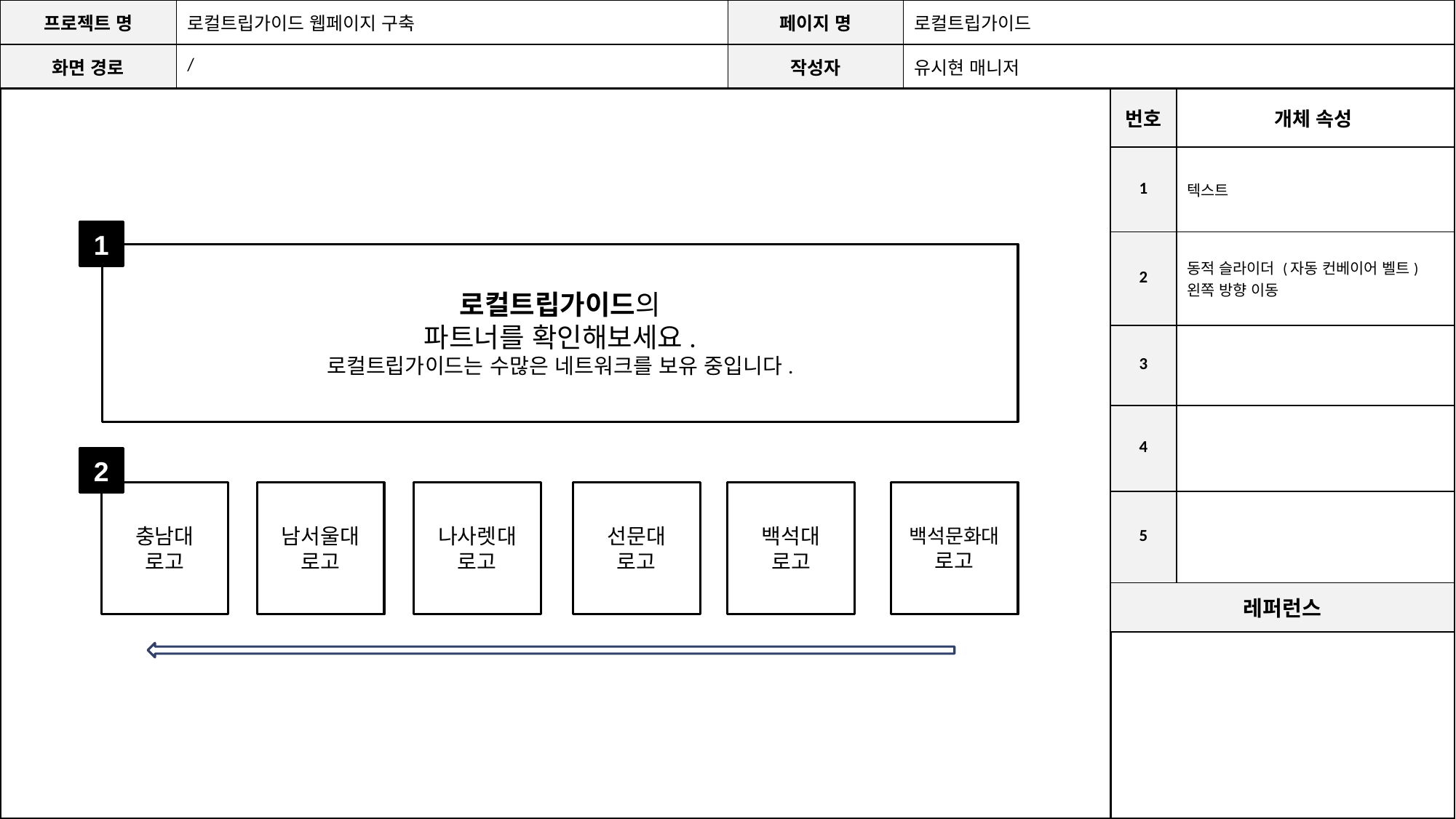

| 프로젝트 명 | 로컬트립가이드 웹페이지 구축 | 페이지 명 | 로컬트립가이드 |
| --- | --- | --- | --- |
| 화면 경로 | / | 작성자 | 유시현 매니저 |
| 번호 | 개체 속성 |
| --- | --- |
| 1 | 텍스트 |
| 2 | 동적 슬라이더 (자동 컨베이어 벨트) 왼쪽 방향 이동 |
| 3 |  |
| 4 |  |
| 5 |  |
| 레퍼런스 |  |
|  |  |

1
로컬트립가이드의
파트너를 확인해보세요.
로컬트립가이드는 수많은 네트워크를 보유 중입니다.
2
충남대
로고
남서울대
로고
나사렛대
로고
선문대
로고
백석대
로고
백석문화대
로고